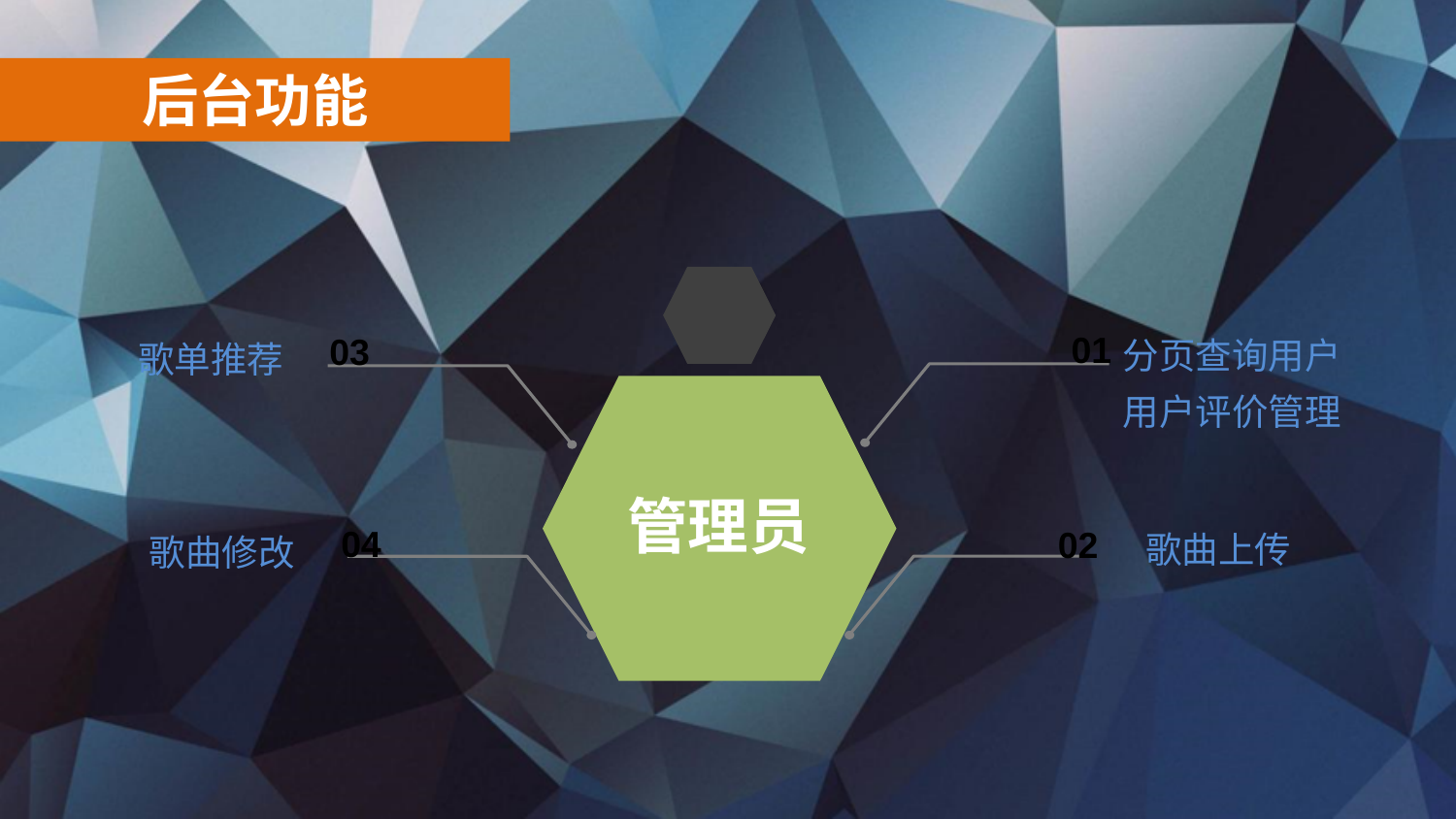

后台功能

01
03
分页查询用户
用户评价管理
歌单推荐

管理员
04
02
歌曲上传
歌曲修改